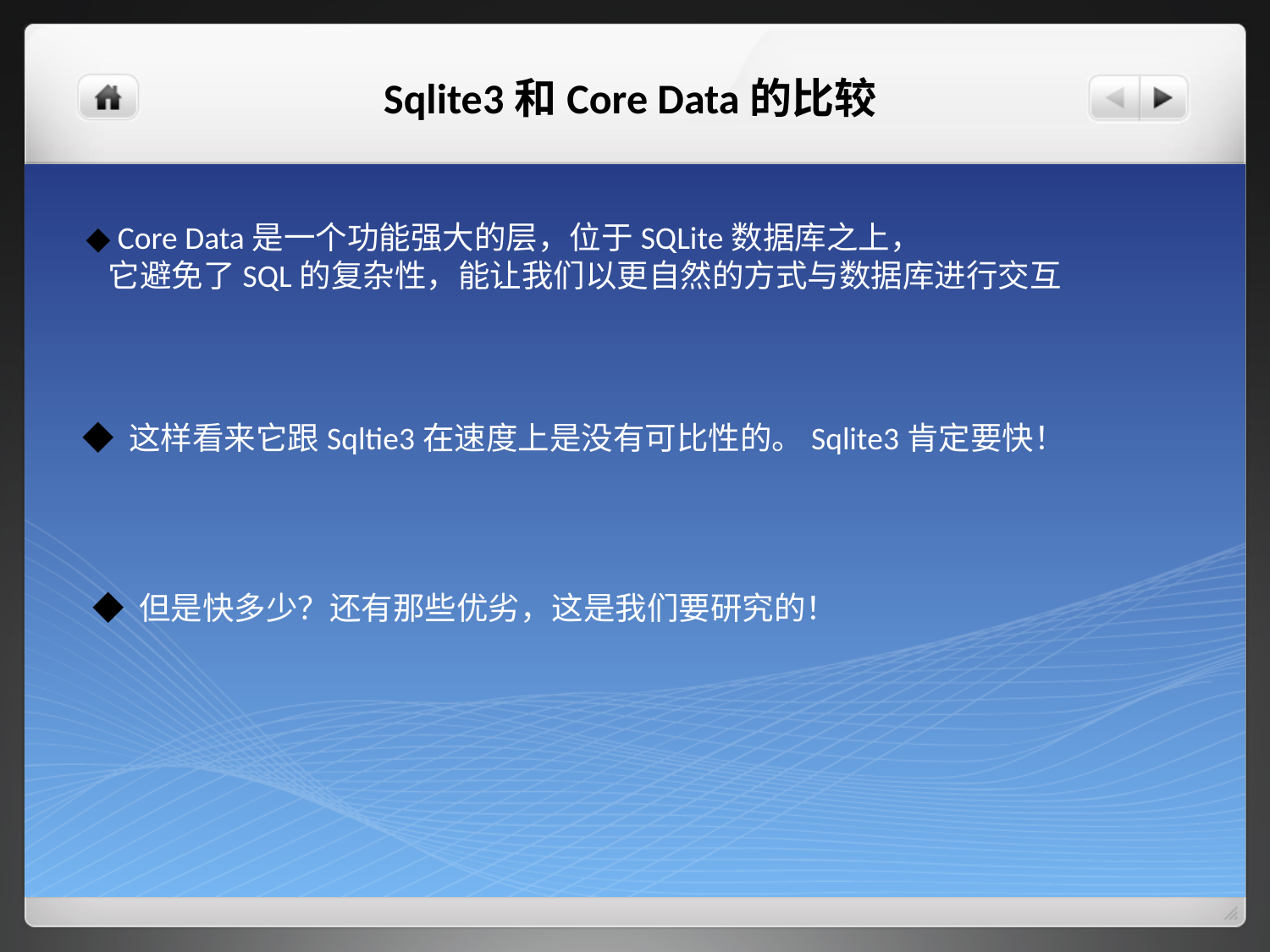

Sqlite3和Core Data的比较
◆ Core Data是一个功能强大的层，位于SQLite数据库之上，
  它避免了SQL的复杂性，能让我们以更自然的方式与数据库进行交互
◆ 这样看来它跟Sqltie3在速度上是没有可比性的。Sqlite3肯定要快！
◆ 但是快多少？还有那些优劣，这是我们要研究的！